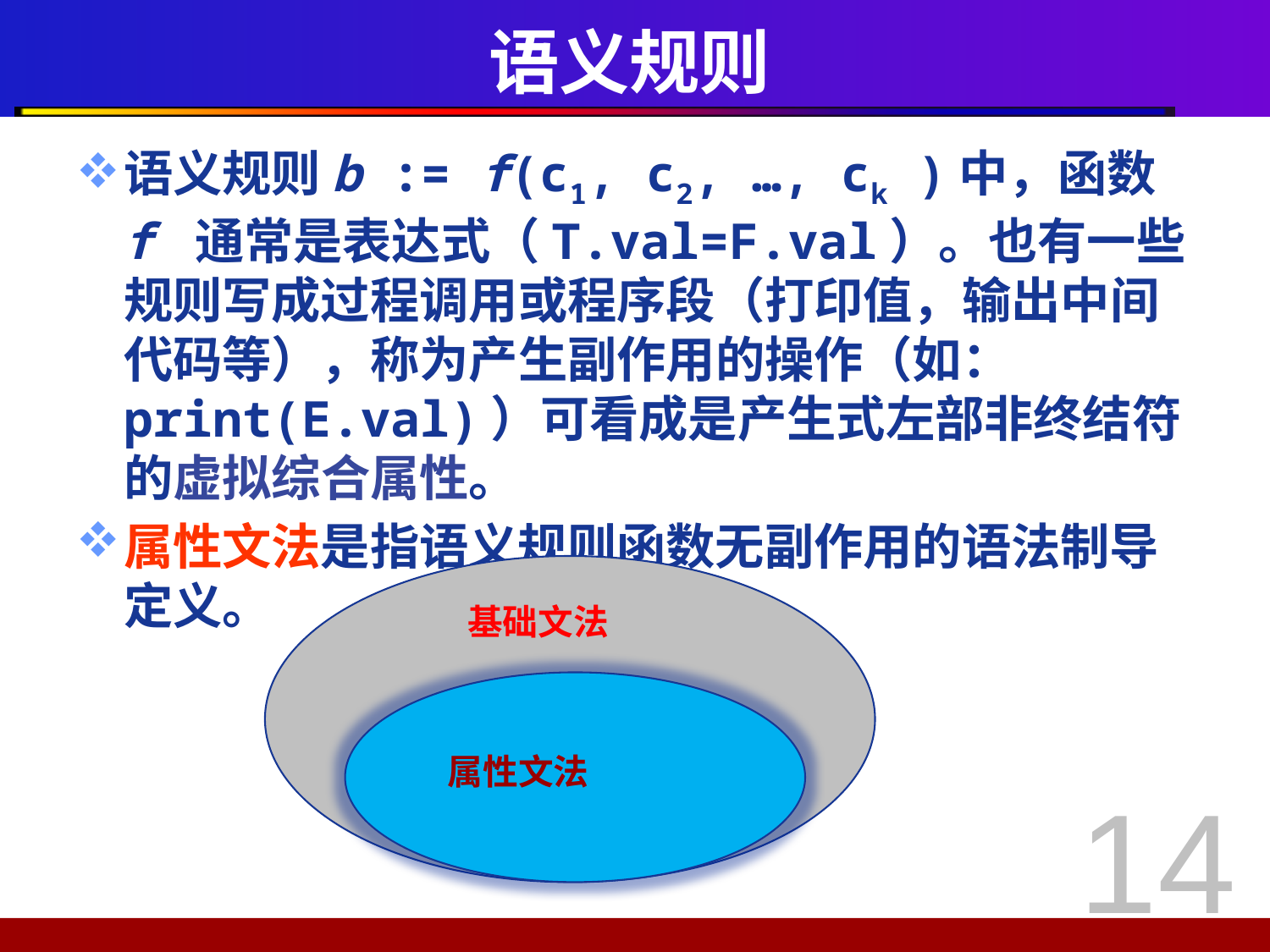

# 语义规则
语义规则b := f(c1, c2, …, ck )中，函数 f 通常是表达式（T.val=F.val）。也有一些规则写成过程调用或程序段（打印值，输出中间代码等），称为产生副作用的操作（如：print(E.val)）可看成是产生式左部非终结符的虚拟综合属性。
属性文法是指语义规则函数无副作用的语法制导定义。

基础文法

属性文法
14